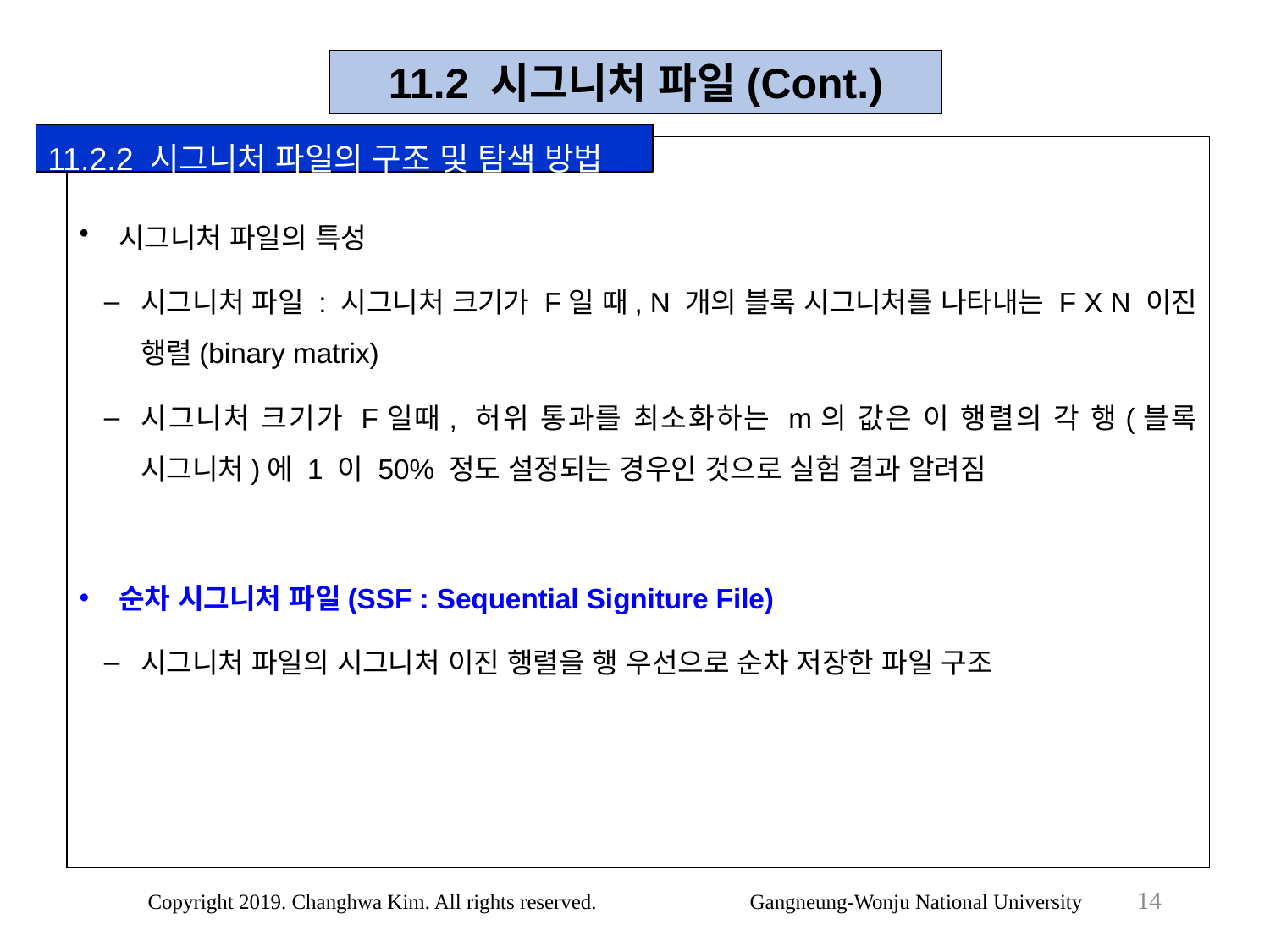

11.2 시그니처 파일(Cont.)
11.2.2 시그니처 파일의 구조 및 탐색 방법

시그니처 파일의 특성
시그니처 파일 : 시그니처 크기가 F일 때, N 개의 블록 시그니처를 나타내는 F X N 이진 행렬(binary matrix)
시그니처 크기가 F일때, 허위 통과를 최소화하는 m의 값은 이 행렬의 각 행(블록 시그니처)에 1 이 50% 정도 설정되는 경우인 것으로 실험 결과 알려짐

순차 시그니처 파일(SSF : Sequential Signiture File)
시그니처 파일의 시그니처 이진 행렬을 행 우선으로 순차 저장한 파일 구조

14
Copyright 2019. Changhwa Kim. All rights reserved.                             Gangneung-Wonju National University